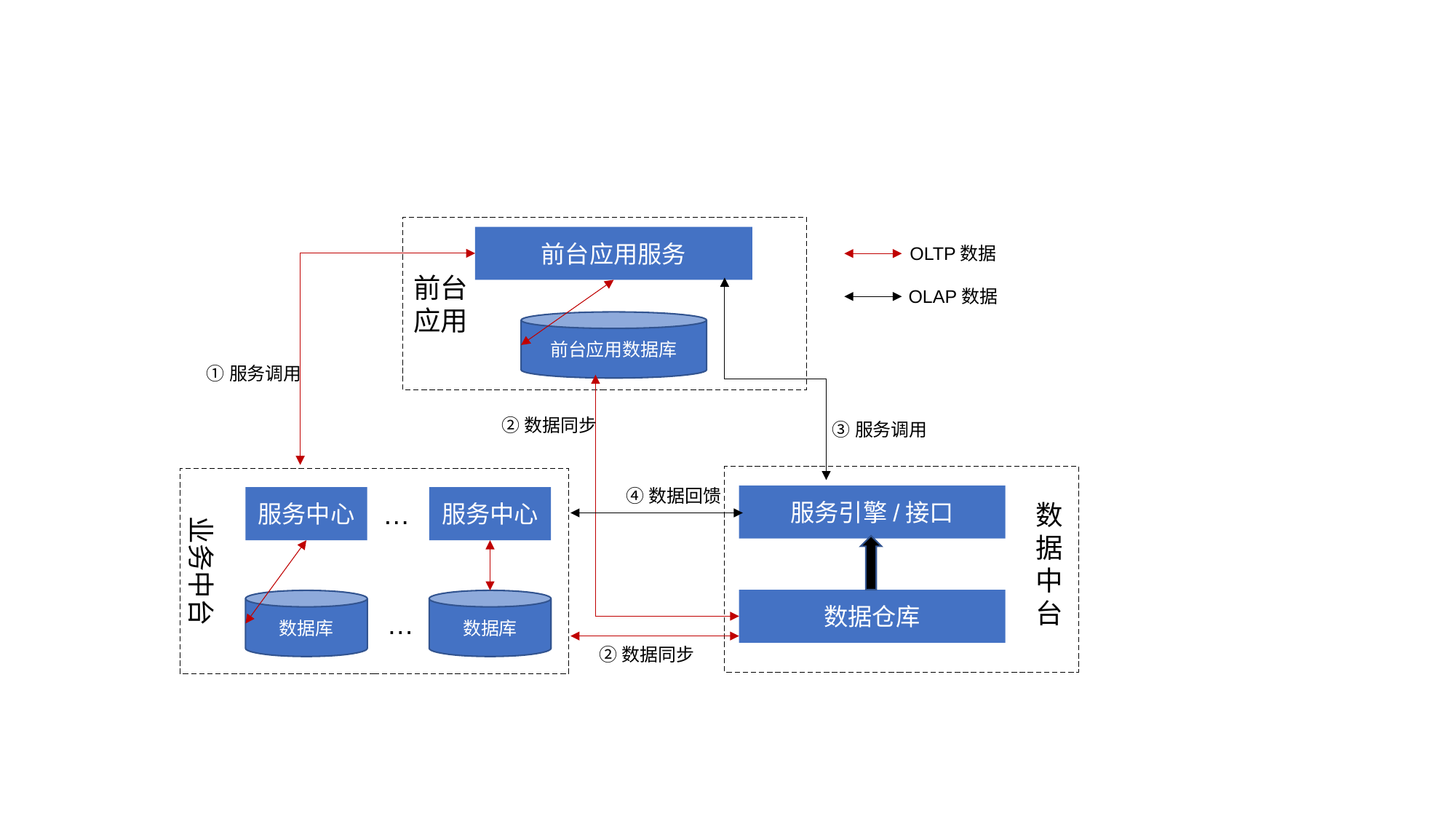

前台
应用
前台应用服务
OLTP数据
OLAP数据
前台应用数据库
①服务调用
②数据同步
③服务调用

业务中台
④数据回馈
服务引擎/接口
服务中心
服务中心
…
数据中台

数据仓库
数据库
数据库
…
②数据同步